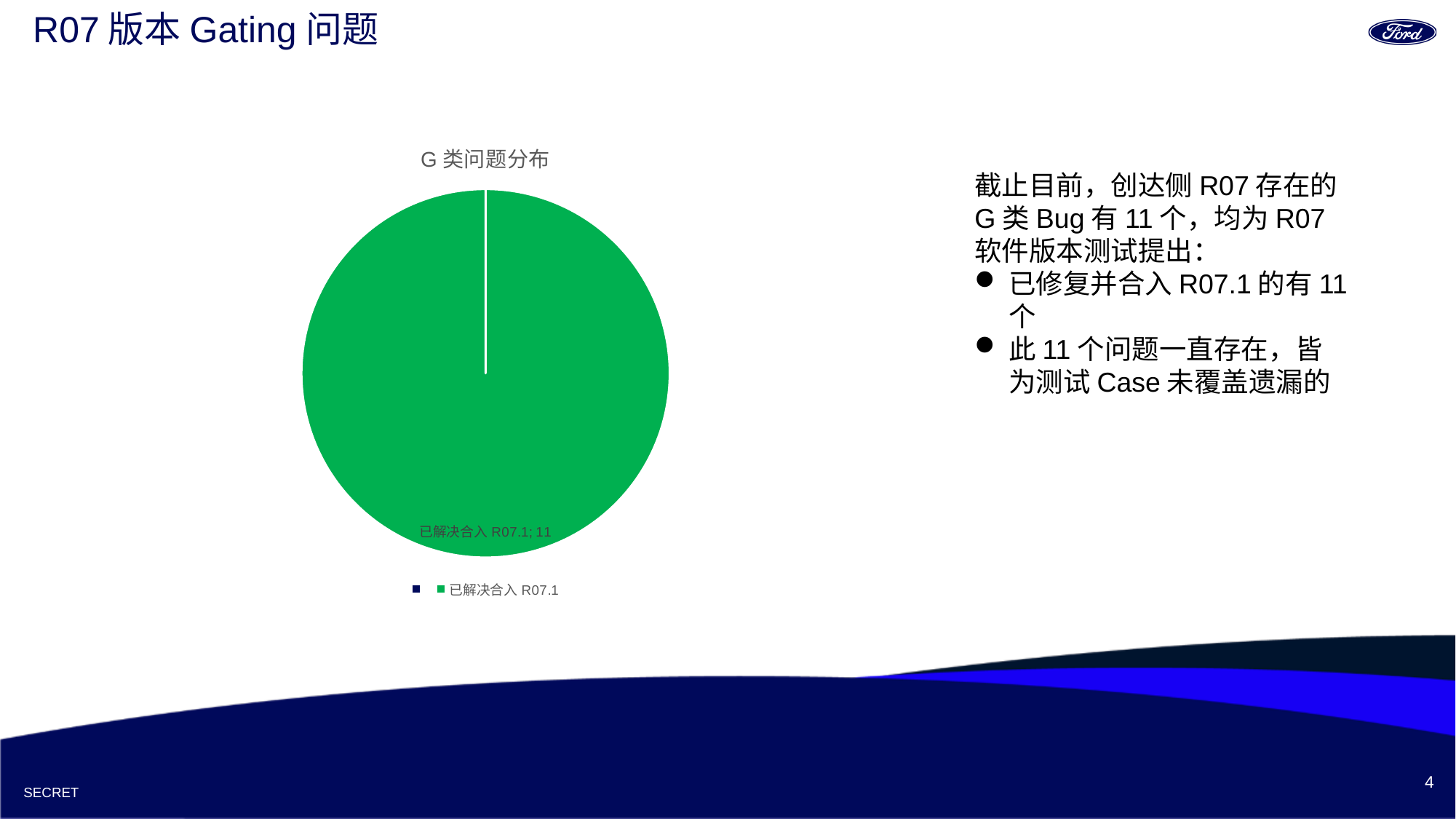

# R07版本Gating问题

### Chart

| Category |
|---|

### Chart:

| Category | G类问题分布 |
|---|---|
|  | None |
| 已解决合入R07.1 | 11.0 |
截止目前，创达侧R07存在的G类Bug有11个，均为R07软件版本测试提出：
已修复并合入R07.1的有11个
此11个问题一直存在，皆为测试Case未覆盖遗漏的